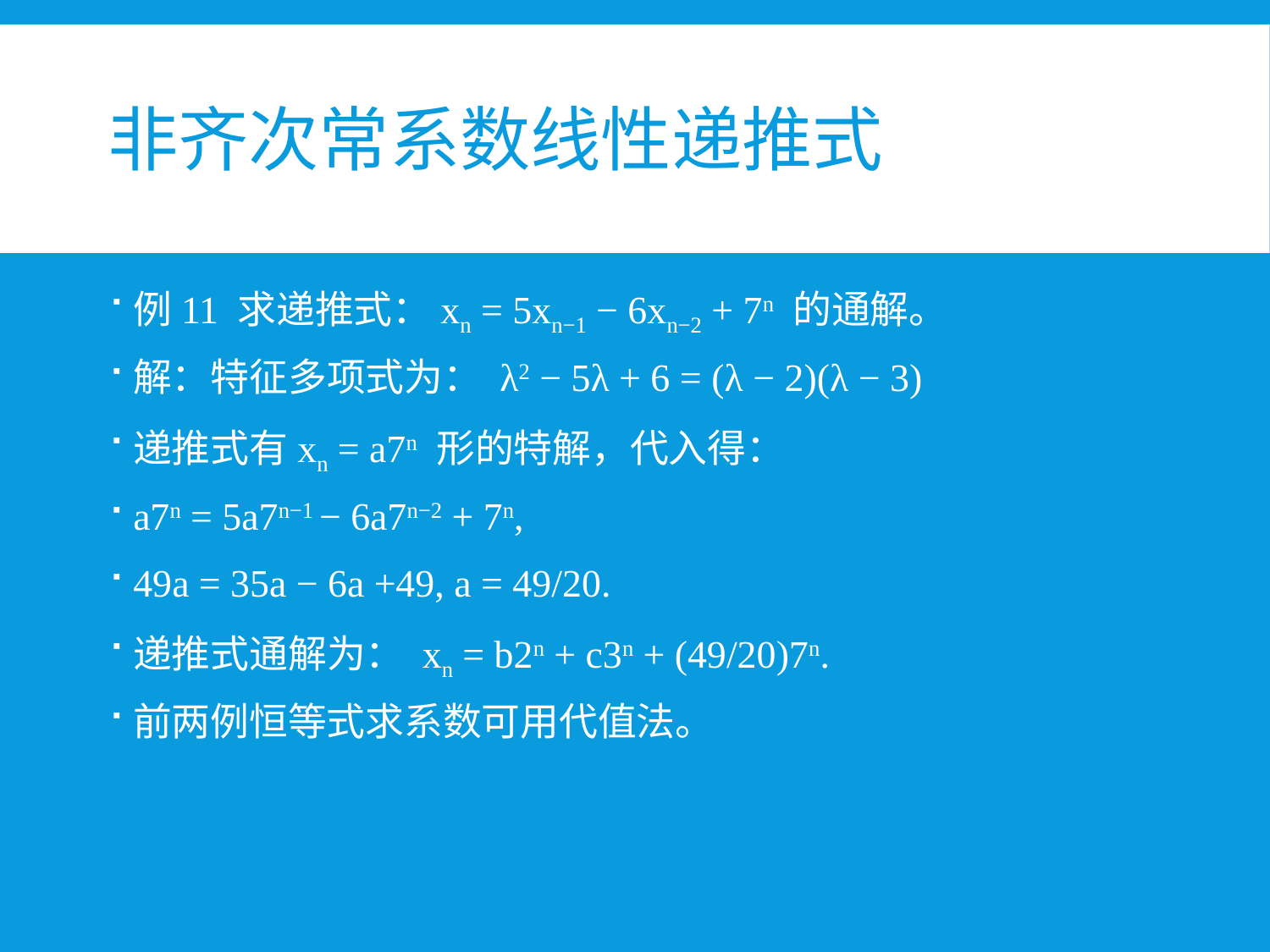

# 非齐次常系数线性递推式
例11 求递推式：xn = 5xn−1 − 6xn−2 + 7n 的通解。
解：特征多项式为： λ2 − 5λ + 6 = (λ − 2)(λ − 3)
递推式有xn = a7n 形的特解，代入得：
a7n = 5a7n−1 − 6a7n−2 + 7n,
49a = 35a − 6a +49, a = 49/20.
递推式通解为： xn = b2n + c3n + (49/20)7n.
前两例恒等式求系数可用代值法。